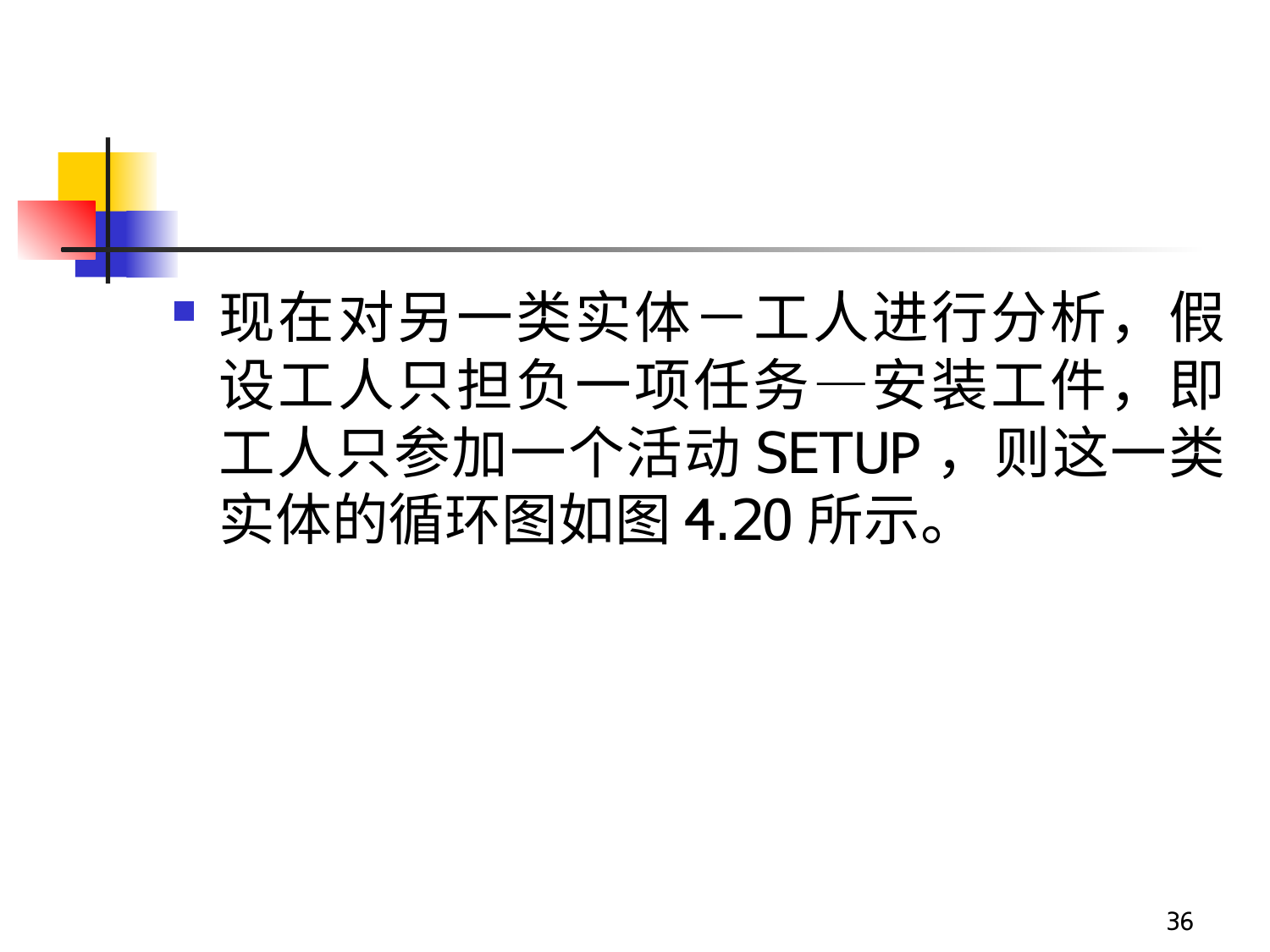

#
现在对另一类实体－工人进行分析，假设工人只担负一项任务—安装工件，即工人只参加一个活动SETUP，则这一类实体的循环图如图4.20所示。

36